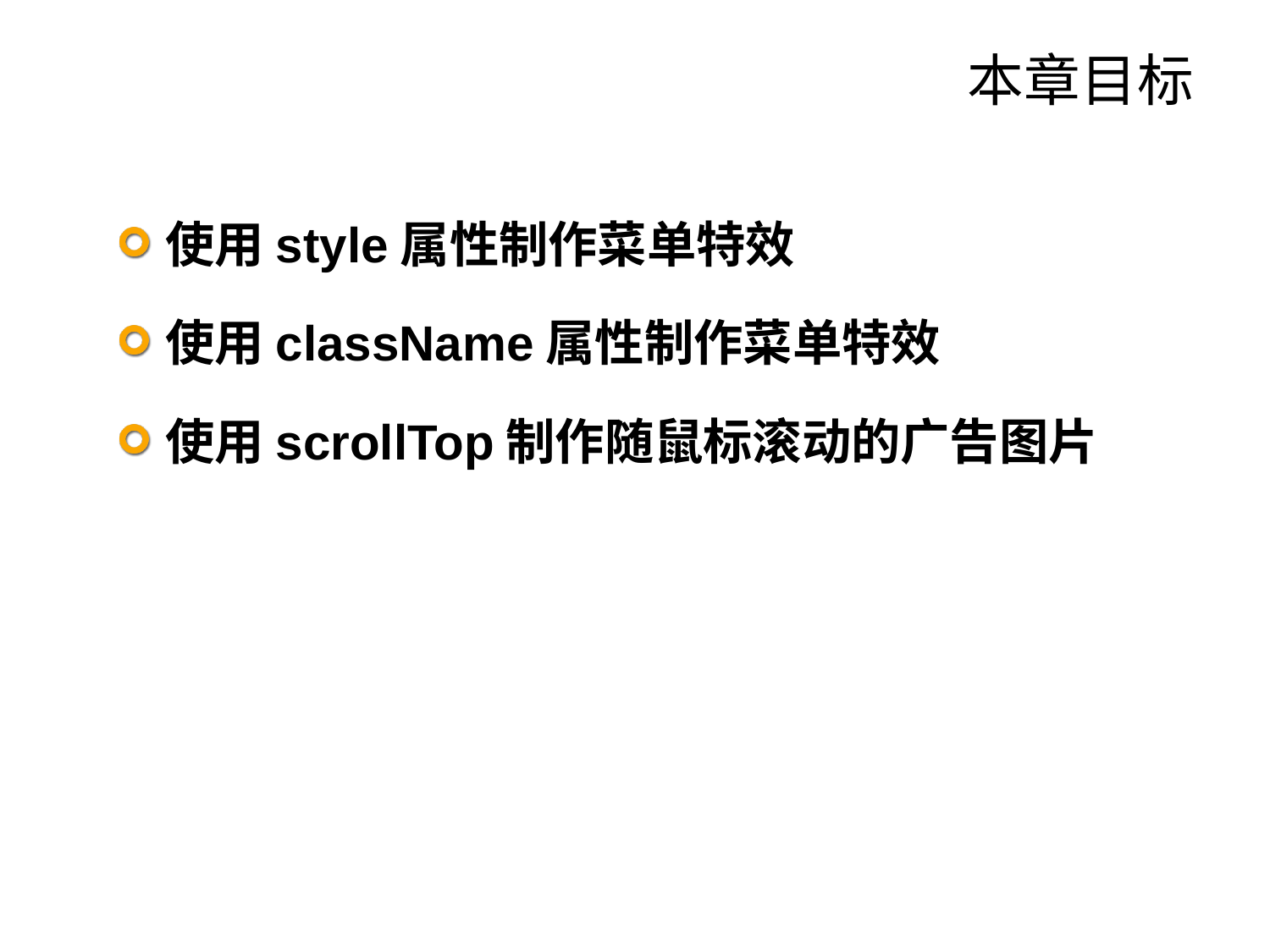

# 本章目标
使用style属性制作菜单特效
使用className属性制作菜单特效
使用scrollTop制作随鼠标滚动的广告图片